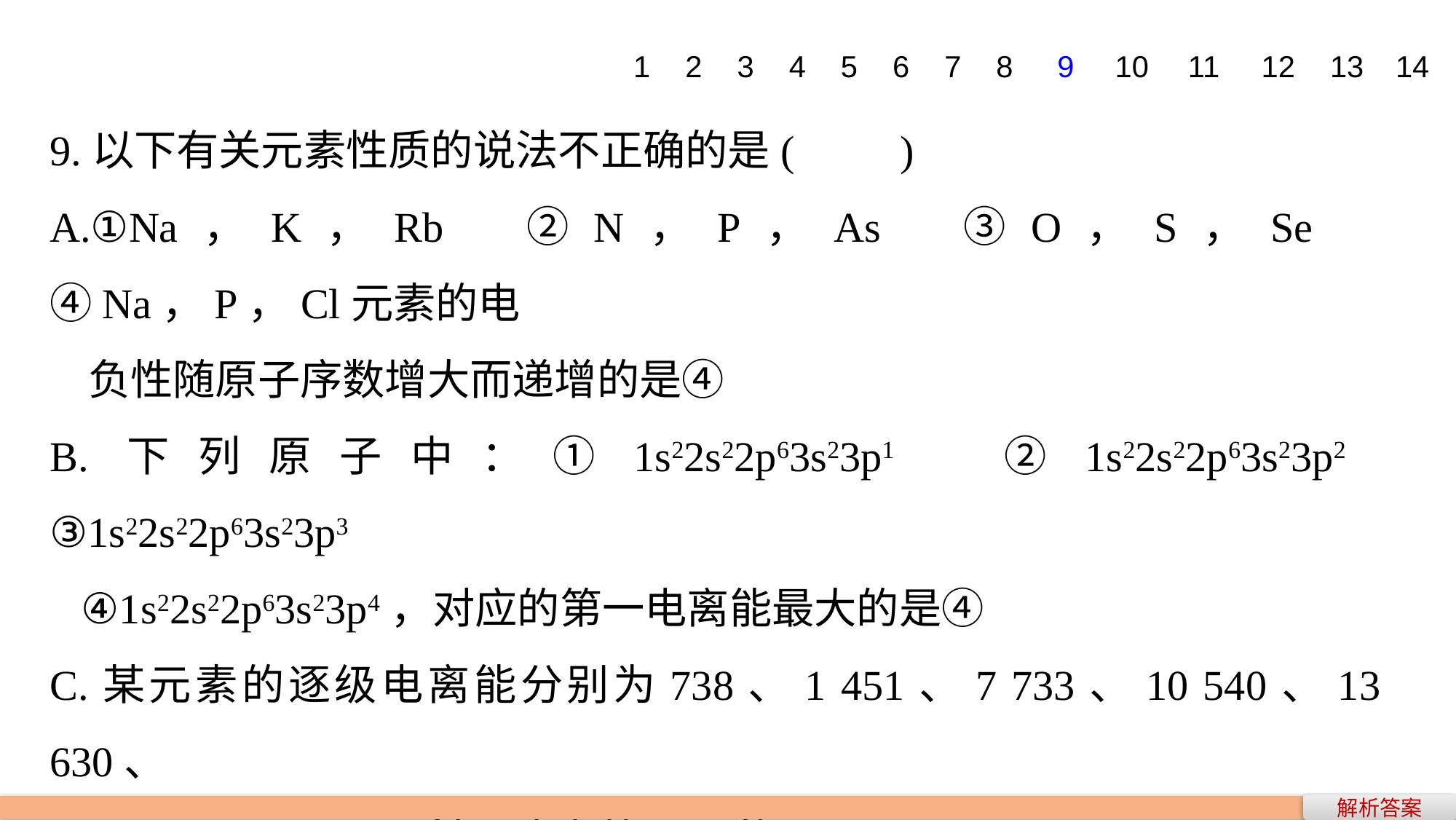

1
2
3
4
5
6
7
8
9
10
11
12
13
14
9.以下有关元素性质的说法不正确的是(　　)
A.①Na，K，Rb　②N，P，As　③O，S，Se　④Na，P，Cl元素的电
   负性随原子序数增大而递增的是④
B.下列原子中：①1s22s22p63s23p1　②1s22s22p63s23p2  ③1s22s22p63s23p3
   ④1s22s22p63s23p4，对应的第一电离能最大的是④
C.某元素的逐级电离能分别为738、1 451、7 733、10 540、13 630、
   17 995、21 703，该元素在第ⅡA族
D.以下原子中：①1s22s22p63s23p2　②1s22s22p3  ③1s22s22p2
   ④1s22s22p63s23p4，半径最大的是①
解析答案